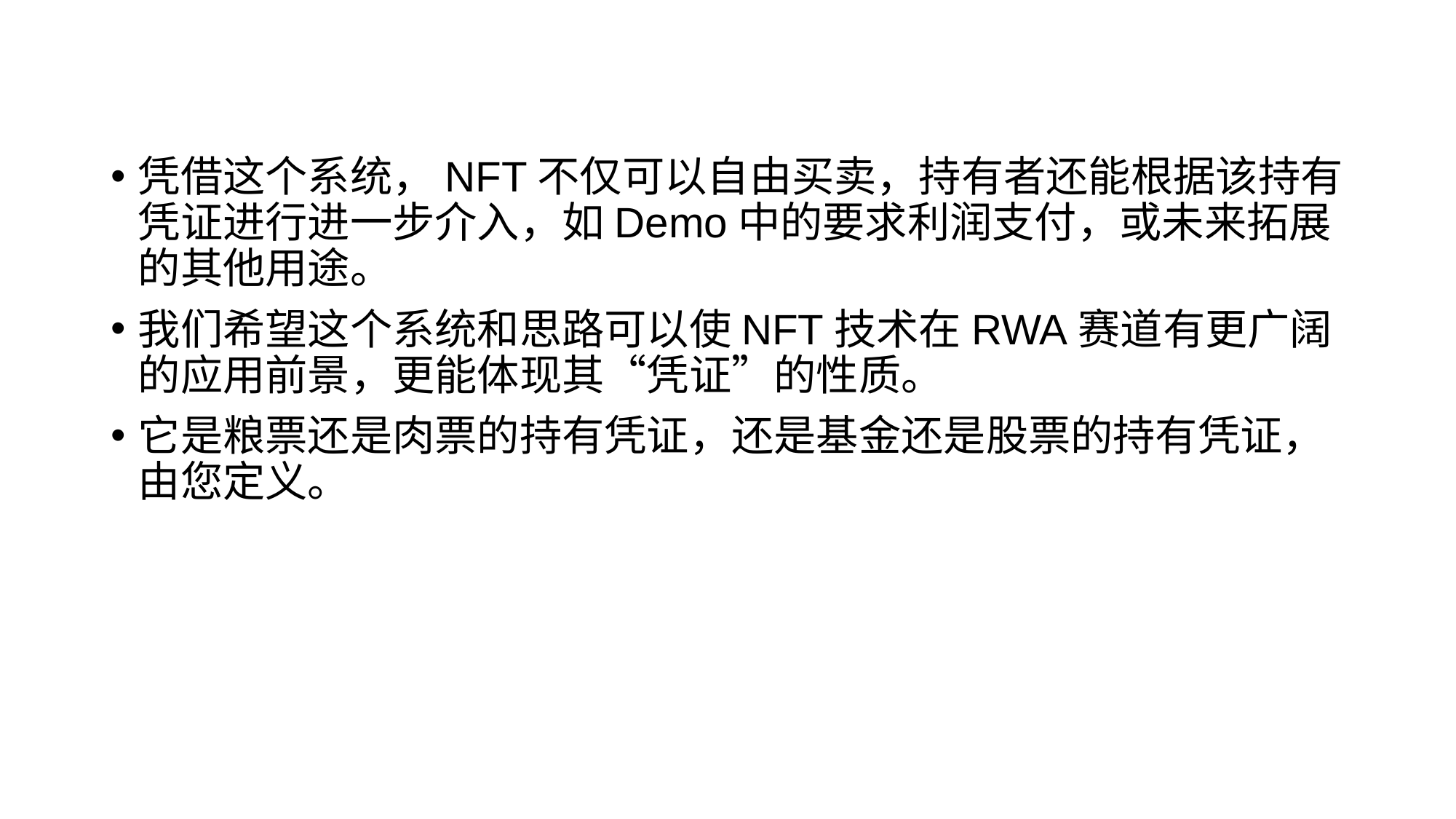

凭借这个系统，NFT不仅可以自由买卖，持有者还能根据该持有凭证进行进一步介入，如Demo中的要求利润支付，或未来拓展的其他用途。
我们希望这个系统和思路可以使NFT技术在RWA赛道有更广阔的应用前景，更能体现其“凭证”的性质。
它是粮票还是肉票的持有凭证，还是基金还是股票的持有凭证，由您定义。